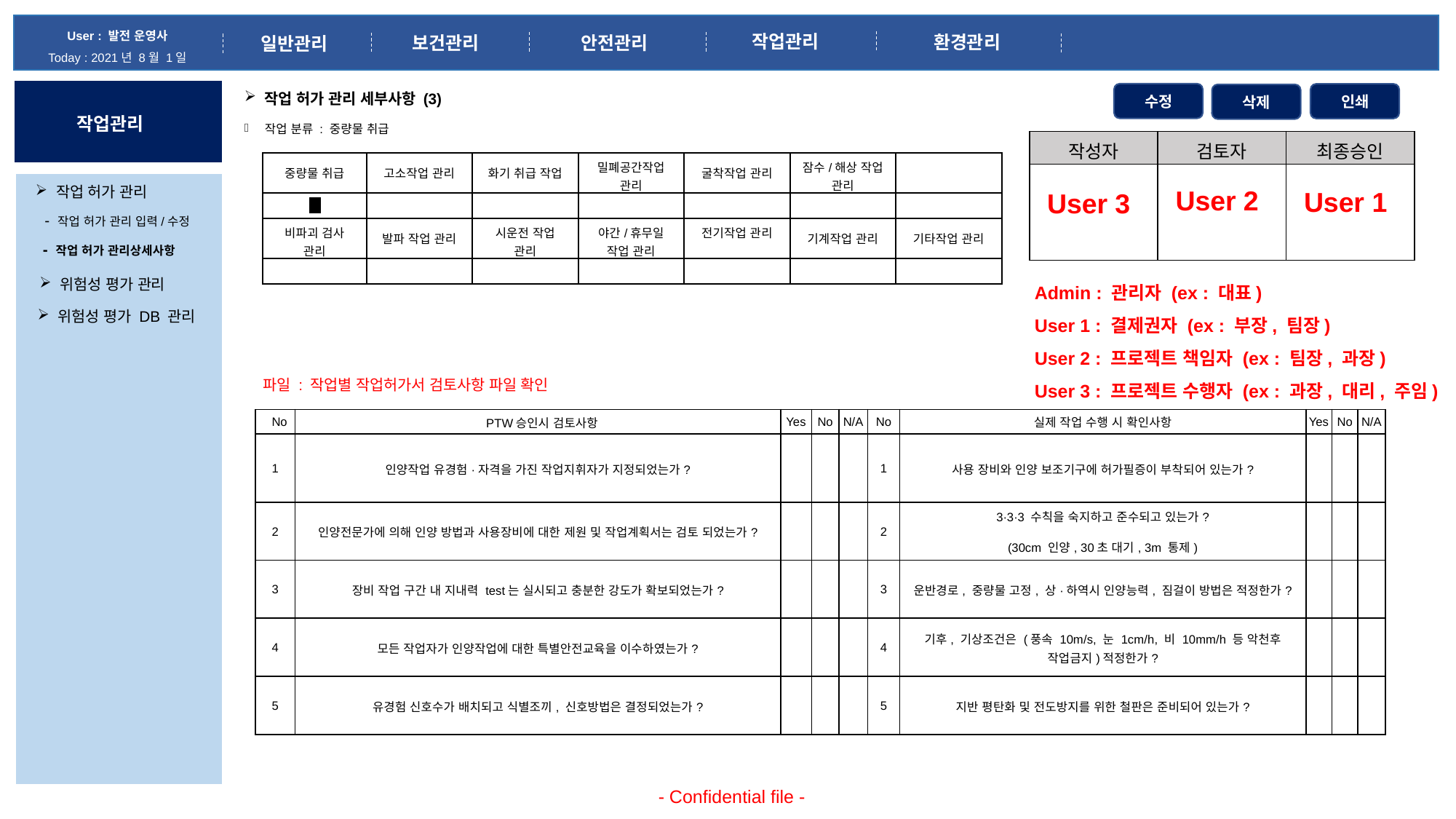

User : 발전 운영사
Today : 2021년 8월 1일
작업관리
환경관리
안전관리
보건관리
일반관리

작업 허가 관리 세부사항 (3)

작업 분류 : 중량물 취급

수정
인쇄
삭제
작업관리
| 작성자 | 검토자 | 최종승인 |
| --- | --- | --- |
|  |  |  |
| 중량물 취급 | 고소작업 관리 | 화기 취급 작업 | 밀폐공간작업 관리 | 굴착작업 관리 | 잠수/해상 작업 관리 |  |
| --- | --- | --- | --- | --- | --- | --- |
|  |  |  |  |  |  |  |
| 비파괴 검사 관리 | 발파 작업 관리 | 시운전 작업 관리 | 야간/휴무일 작업 관리 | 전기작업 관리 | 기계작업 관리 | 기타작업 관리 |
|  |  |  |  |  |  |  |

작업 허가 관리
User 2
User 1
User 3

- 작업 허가 관리 입력/수정
- 작업 허가 관리상세사항
Admin : 관리자 (ex : 대표)
User 1 : 결제권자 (ex : 부장, 팀장)
User 2 : 프로젝트 책임자 (ex : 팀장, 과장)
User 3 : 프로젝트 수행자 (ex : 과장, 대리, 주임)
위험성 평가 관리
위험성 평가 DB 관리
 파일 : 작업별 작업허가서 검토사항 파일 확인
| No | PTW승인시 검토사항 | Yes | No | N/A | No | 실제 작업 수행 시 확인사항 | Yes | No | N/A |
| --- | --- | --- | --- | --- | --- | --- | --- | --- | --- |
| 1 | 인양작업 유경험·자격을 가진 작업지휘자가 지정되었는가? |  |  |  | 1 | 사용 장비와 인양 보조기구에 허가필증이 부착되어 있는가? |  |  |  |
| 2 | 인양전문가에 의해 인양 방법과 사용장비에 대한 제원 및 작업계획서는 검토 되었는가? |  |  |  | 2 | 3·3·3 수칙을 숙지하고 준수되고 있는가? (30cm 인양, 30초 대기, 3m 통제) |  |  |  |
| 3 | 장비 작업 구간 내 지내력 test는 실시되고 충분한 강도가 확보되었는가? |  |  |  | 3 | 운반경로, 중량물 고정, 상·하역시 인양능력, 짐걸이 방법은 적정한가? |  |  |  |
| 4 | 모든 작업자가 인양작업에 대한 특별안전교육을 이수하였는가? |  |  |  | 4 | 기후, 기상조건은 (풍속 10m/s, 눈 1cm/h, 비 10mm/h 등 악천후 작업금지)적정한가? |  |  |  |
| 5 | 유경험 신호수가 배치되고 식별조끼, 신호방법은 결정되었는가? |  |  |  | 5 | 지반 평탄화 및 전도방지를 위한 철판은 준비되어 있는가? |  |  |  |
- Confidential file -